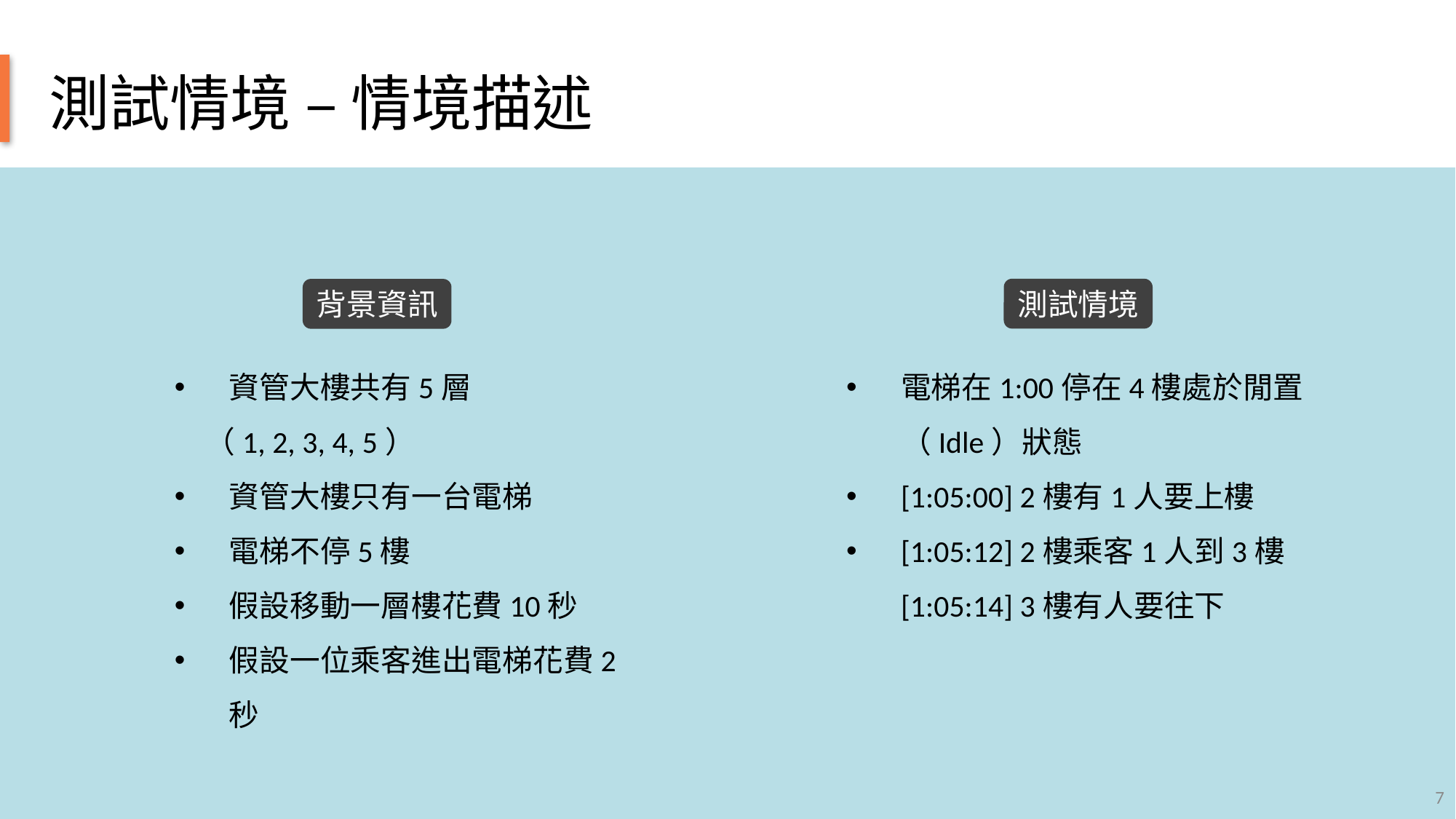

測試情境 – 情境描述
測試情境
背景資訊
資管大樓共有5層
　（1, 2, 3, 4, 5）
資管大樓只有一台電梯
電梯不停5樓
假設移動一層樓花費10秒
假設一位乘客進出電梯花費2秒
電梯在1:00停在4樓處於閒置（Idle）狀態
[1:05:00] 2樓有1人要上樓
[1:05:12] 2樓乘客1人到3樓 [1:05:14] 3樓有人要往下
7